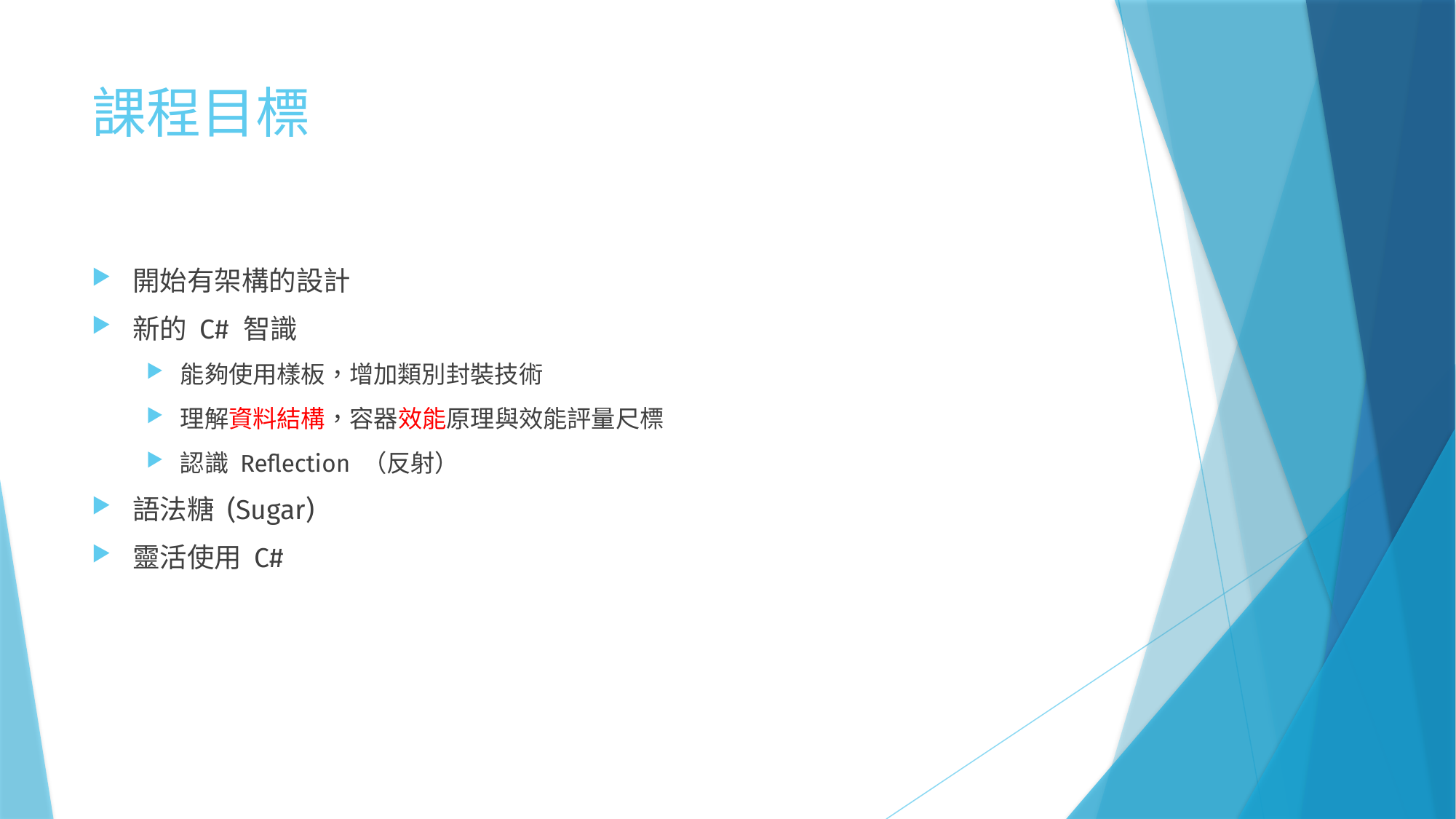

# 課程目標
開始有架構的設計
新的 C# 智識
能夠使用樣板，增加類別封裝技術
理解資料結構，容器效能原理與效能評量尺標
認識 Reflection （反射）
語法糖 (Sugar)
靈活使用 C#